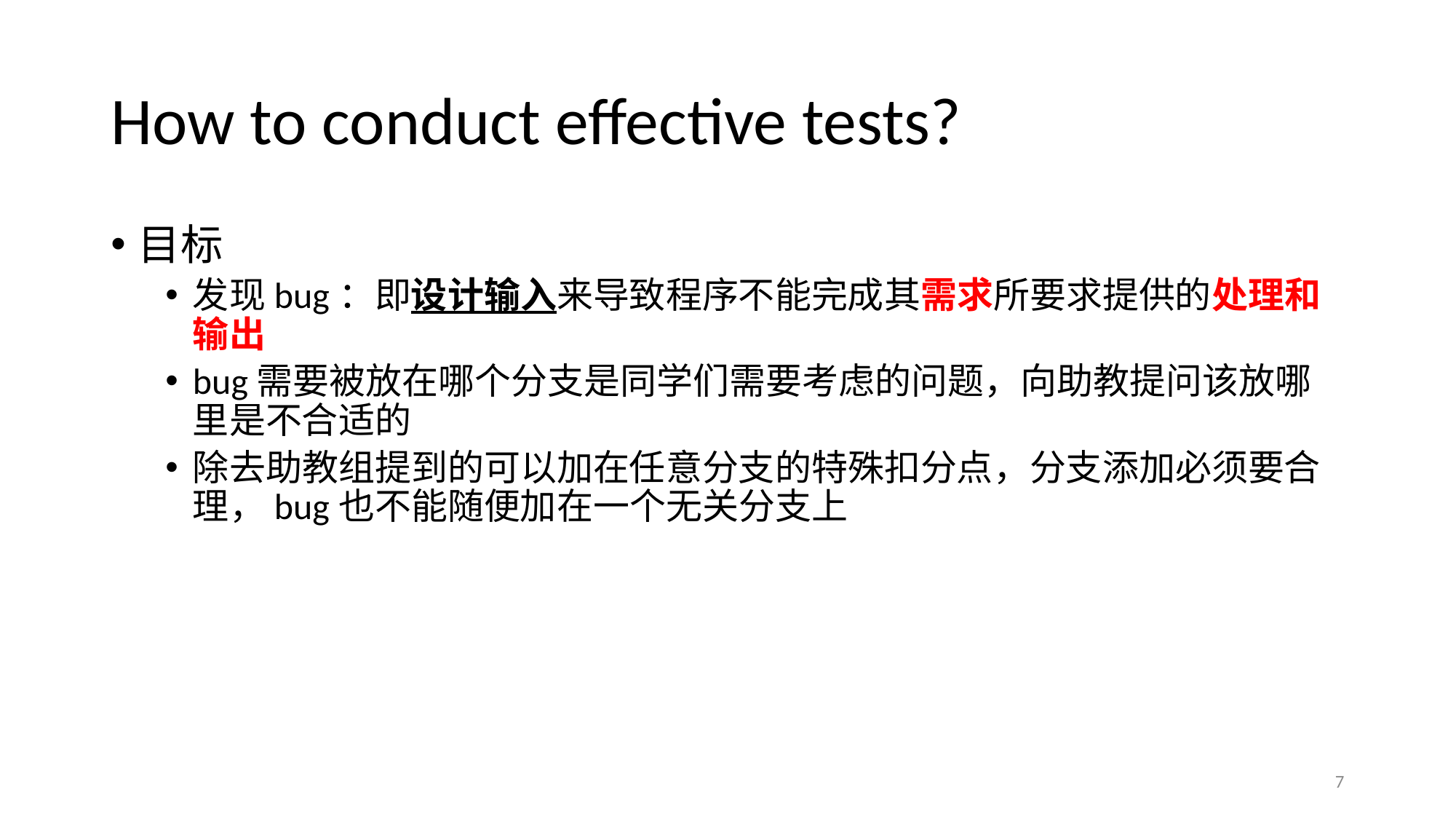

# How to conduct effective tests?
目标
发现bug：即设计输入来导致程序不能完成其需求所要求提供的处理和输出
bug需要被放在哪个分支是同学们需要考虑的问题，向助教提问该放哪里是不合适的
除去助教组提到的可以加在任意分支的特殊扣分点，分支添加必须要合理，bug也不能随便加在一个无关分支上

7